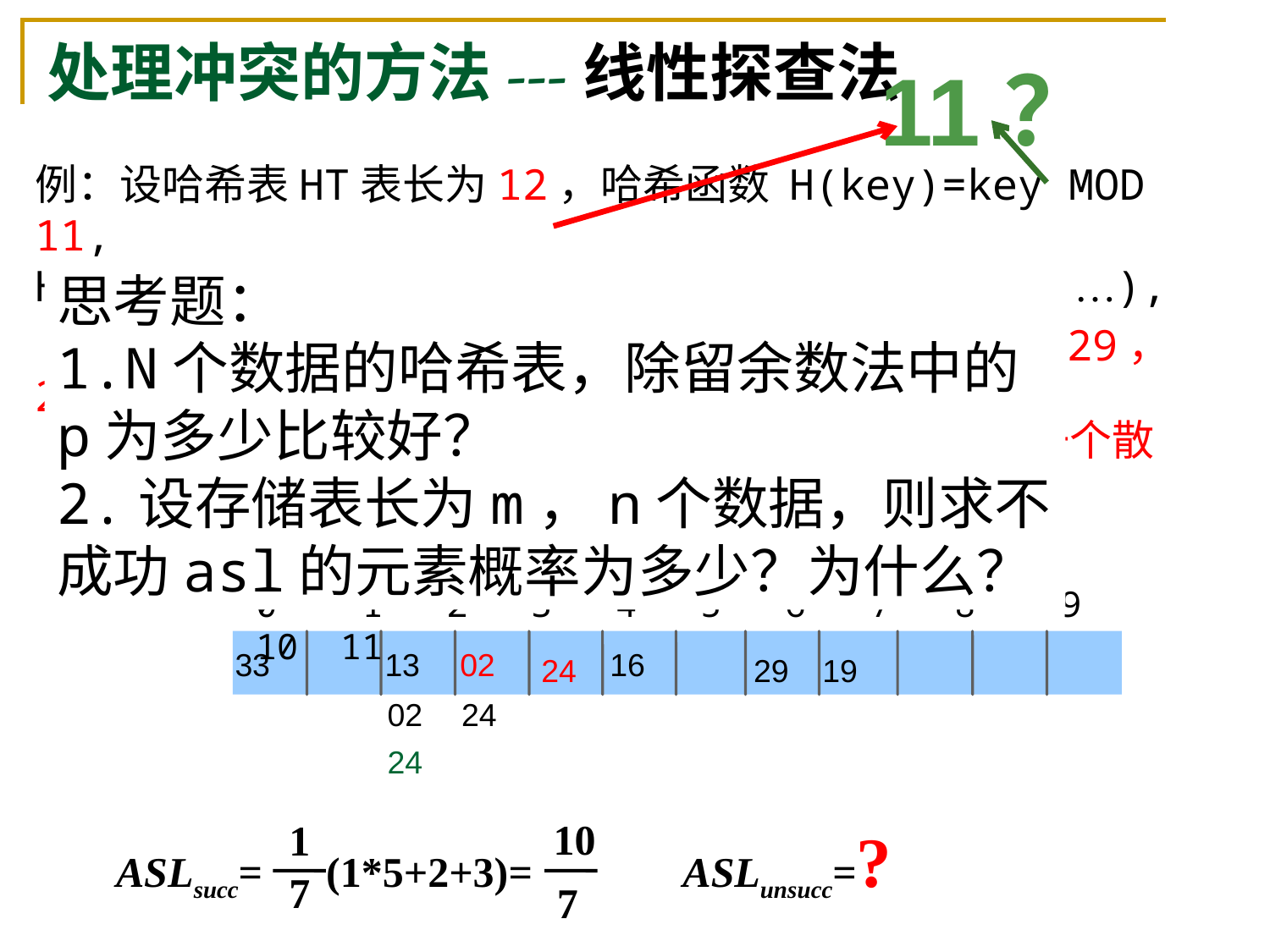

处理冲突的方法---线性探查法
11？
例：设哈希表HT表长为12，哈希函数 H(key)=key MOD 11,
Hi(key)=(H(key)+di) MOD 12 (d1=1,d2=2,d3=3,…),
    试对下列关键字序列(19，13，33，02，16，29，24）
    构造哈希表HT。
思考题：
1.N个数据的哈希表，除留余数法中的p为多少比较好？
2.设存储表长为m，n个数据，则求不成功asl的元素概率为多少？为什么？
堆积：在处理冲突的过程中出现的非同义词之间对同一个散列地址争夺的现象。
0    1   2   3   4   5   6   7   8    9   10  11

33
13
02
16
24
29
19
02
24
24
10
7

1
7

ASLsucc=      (1*5+2+3)=
ASLunsucc=?